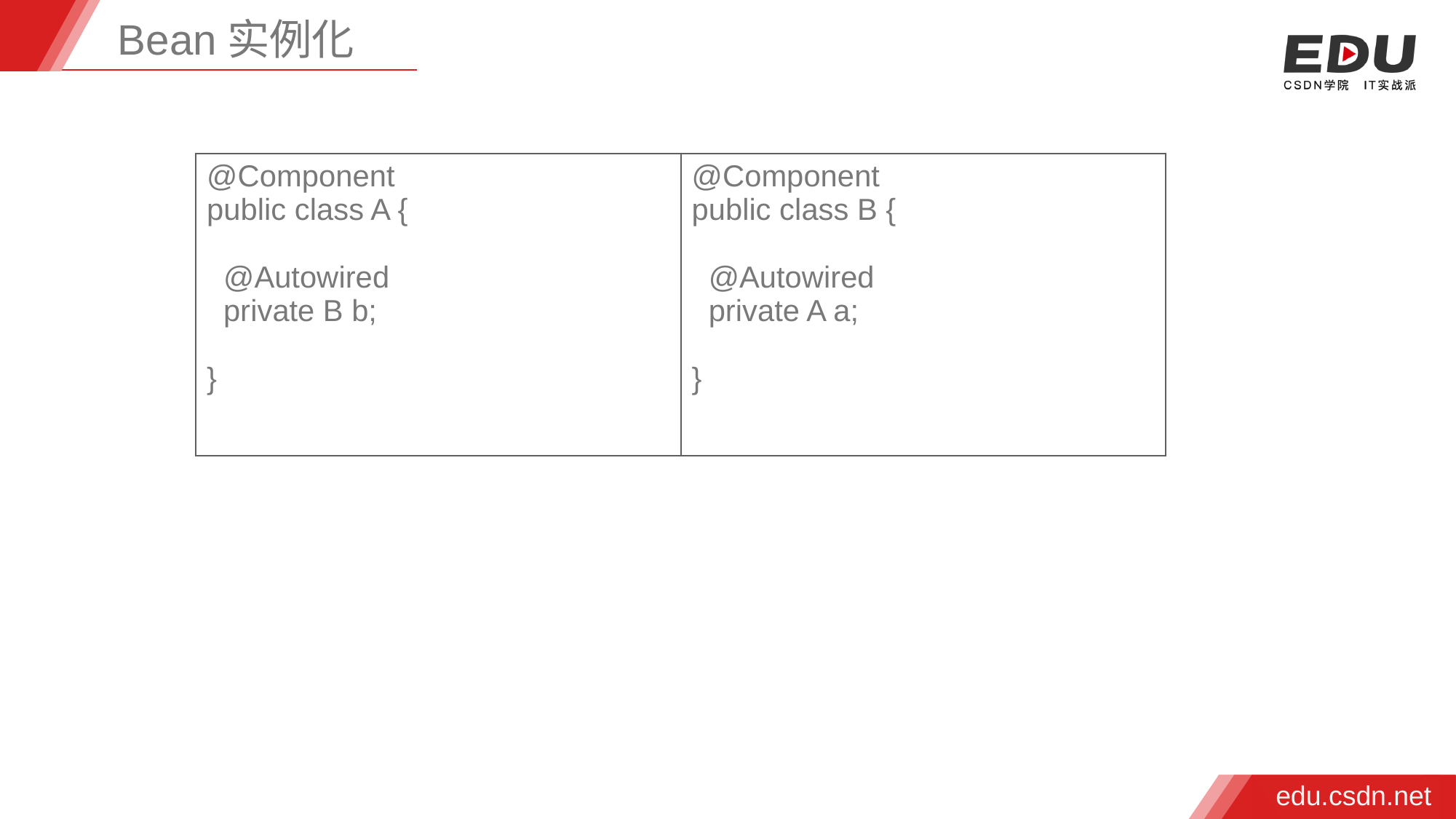

Bean实例化
| @Component public class A {   @Autowired   private B b; } | @Component public class B {   @Autowired   private A a; } |
| --- | --- |
edu.csdn.net